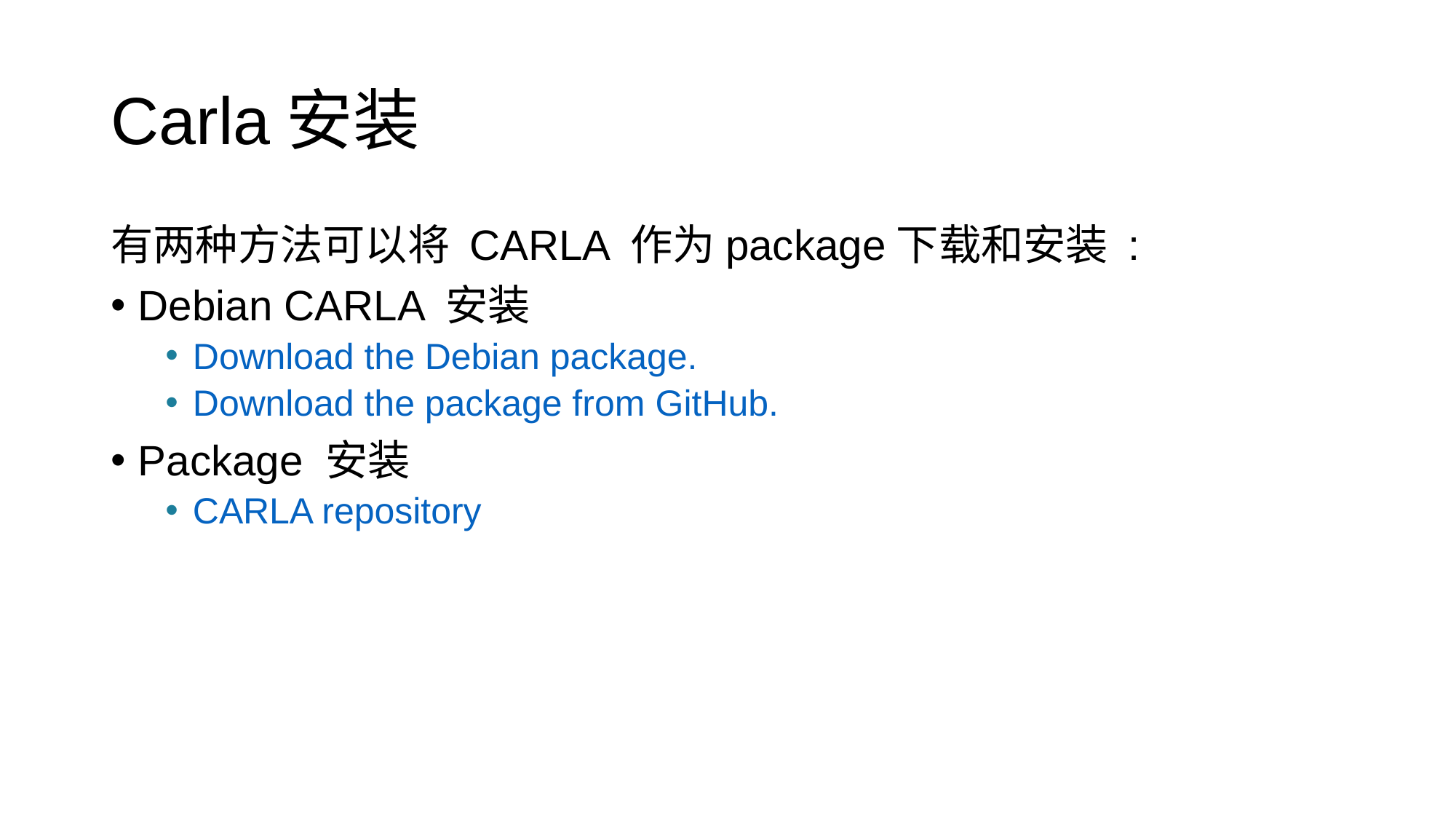

# Carla安装
有两种方法可以将 CARLA 作为package下载和安装 :
Debian CARLA 安装
Download the Debian package.
Download the package from GitHub.
Package 安装
CARLA repository